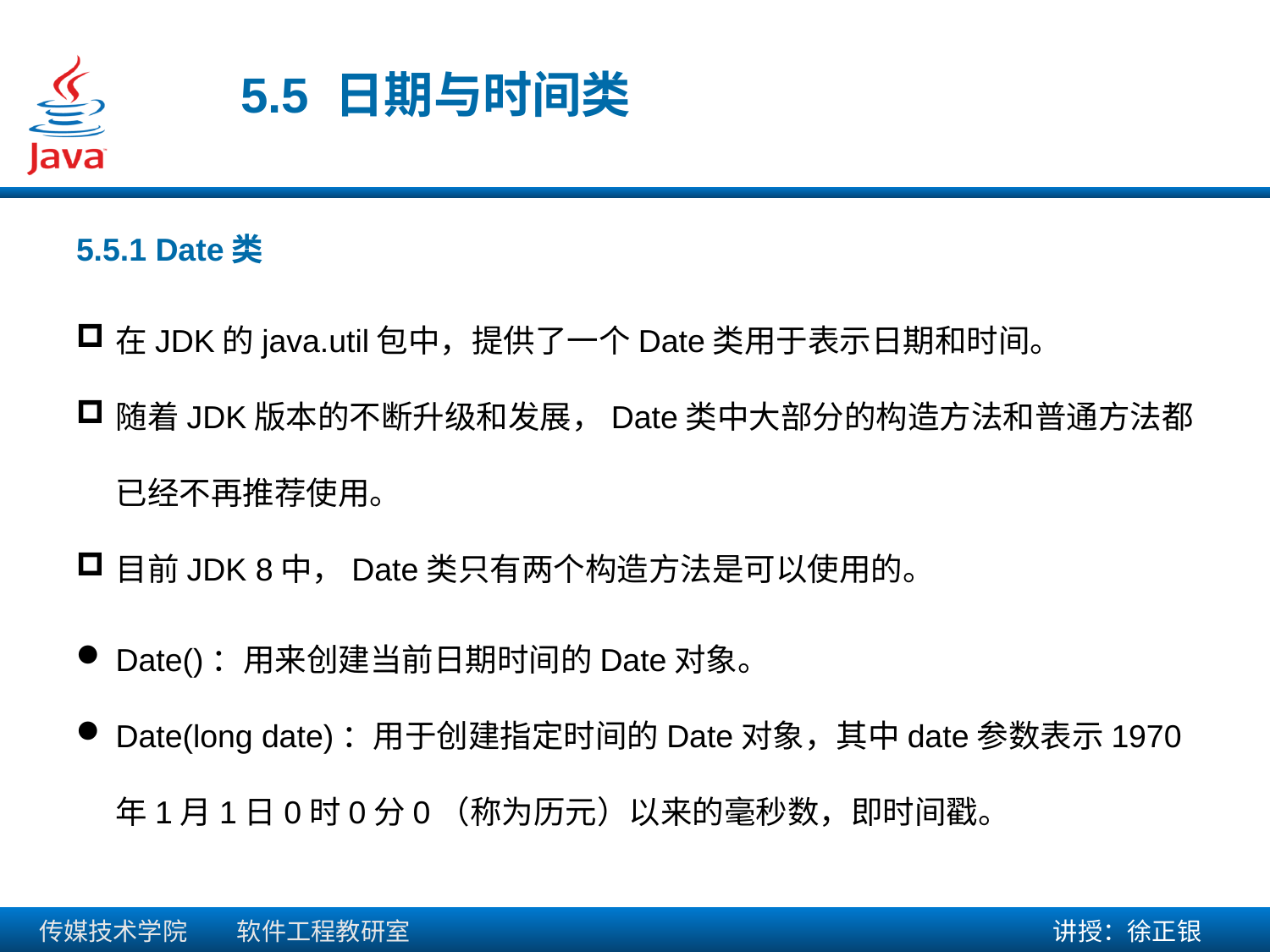

5.5 日期与时间类
5.5.1 Date类
在JDK的java.util包中，提供了一个Date类用于表示日期和时间。
随着JDK版本的不断升级和发展，Date类中大部分的构造方法和普通方法都已经不再推荐使用。
目前JDK 8中，Date类只有两个构造方法是可以使用的。
Date()：用来创建当前日期时间的Date对象。
Date(long date)：用于创建指定时间的Date对象，其中date参数表示1970年1月1日0时0分0（称为历元）以来的毫秒数，即时间戳。